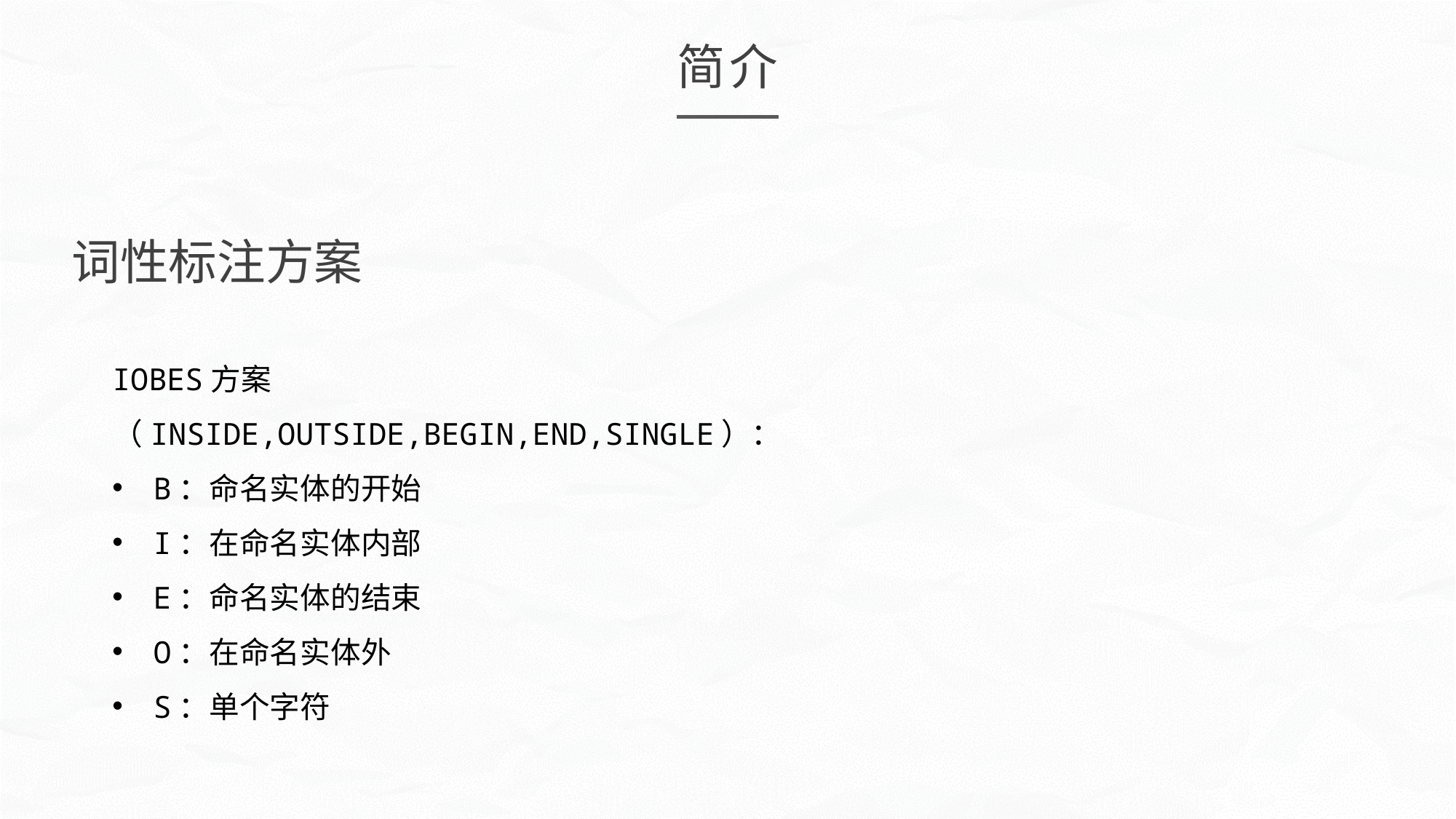

简介
词性标注方案
IOBES方案（INSIDE,OUTSIDE,BEGIN,END,SINGLE）：
B：命名实体的开始
I：在命名实体内部
E：命名实体的结束
O：在命名实体外
S：单个字符